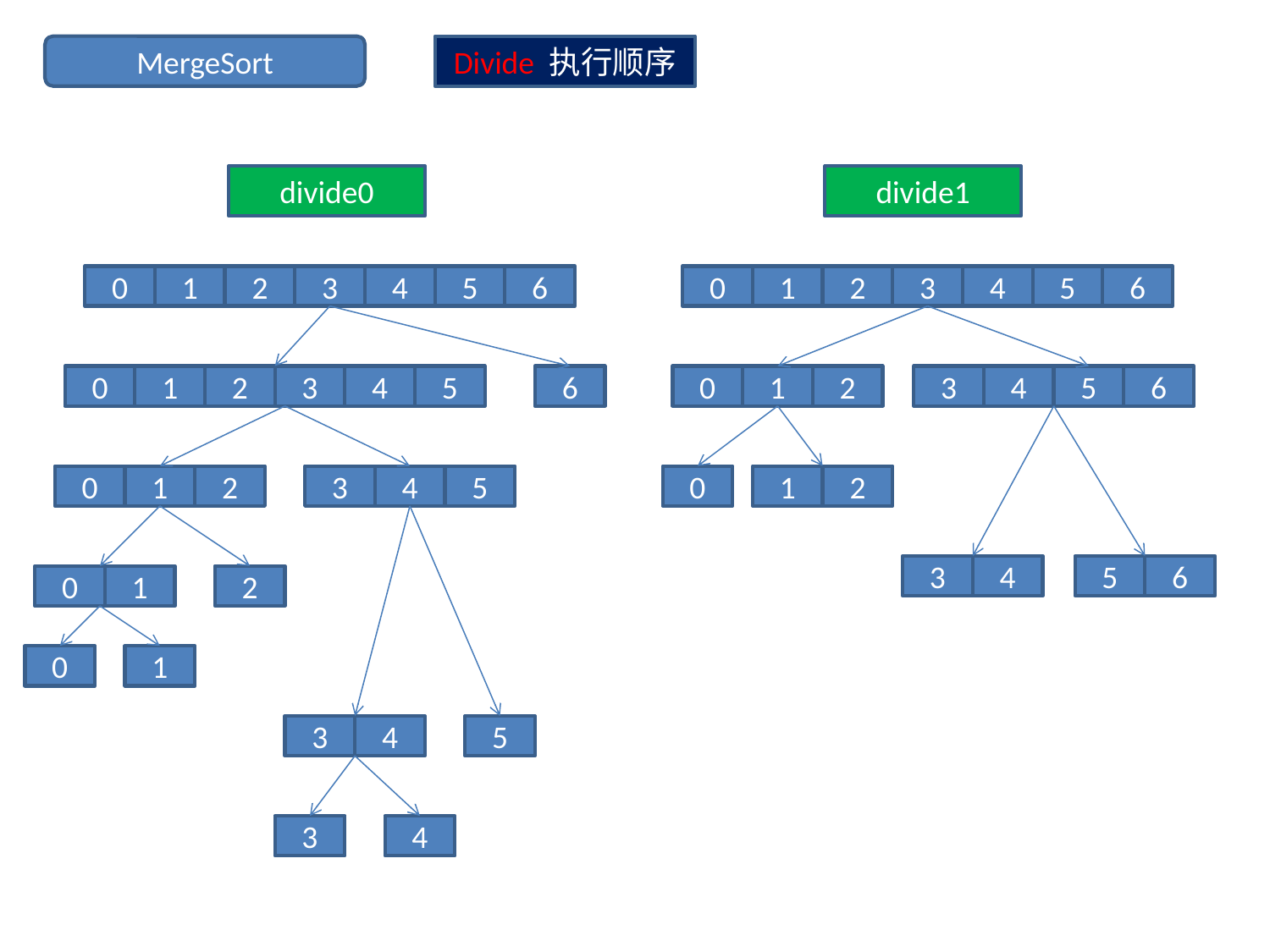

MergeSort
Divide 执行顺序
divide0
divide1
0
1
2
3
4
5
6
0
1
2
3
4
5
6
0
1
2
3
4
5
6
0
1
2
3
4
5
6
0
1
2
3
4
5
0
1
2
3
4
5
6
0
1
2
0
1
3
4
5
3
4